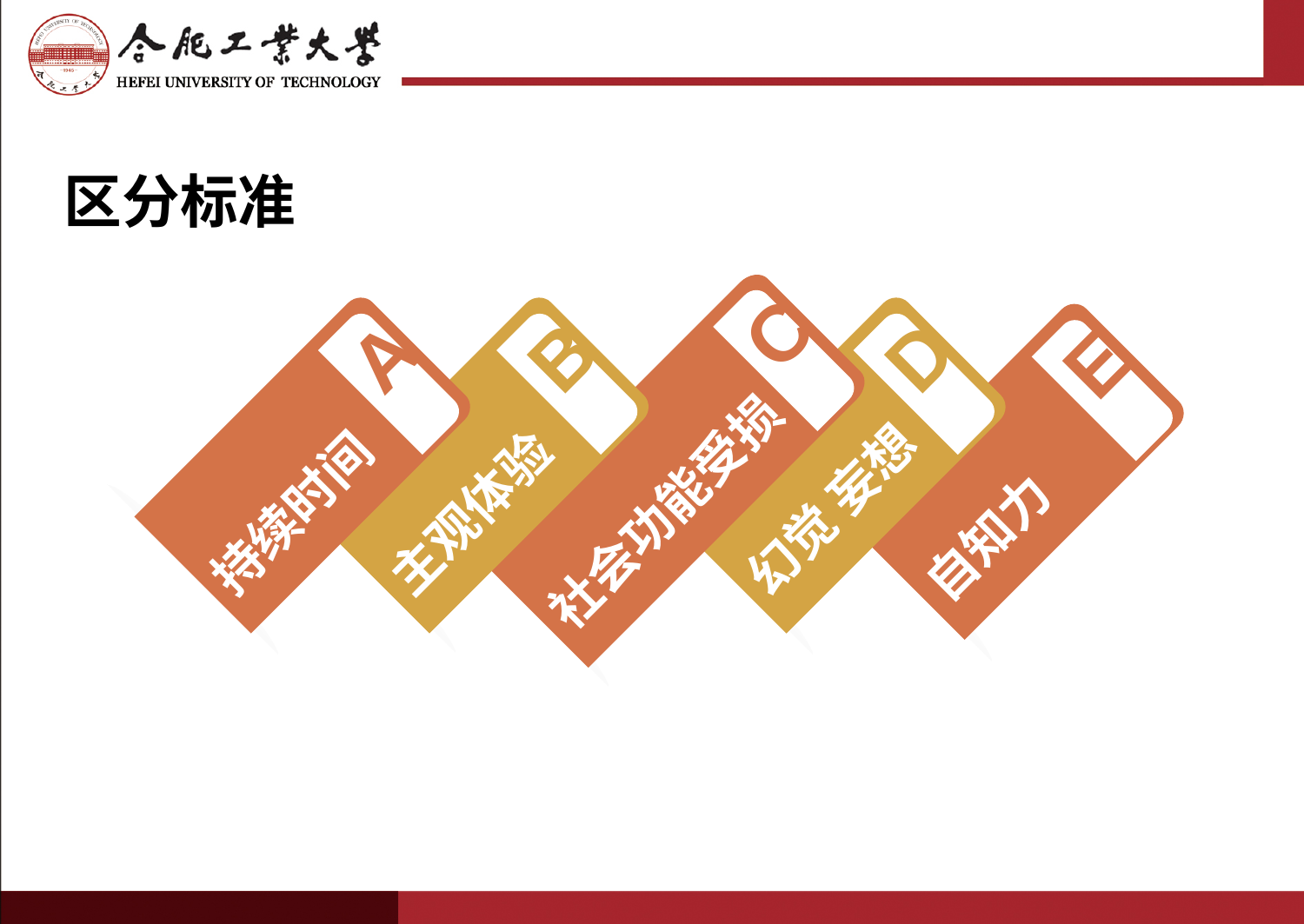

# 区分标准
C
A
B
持续时间
主观体验
社会功能受损

D
E
幻觉 妄想
自知力